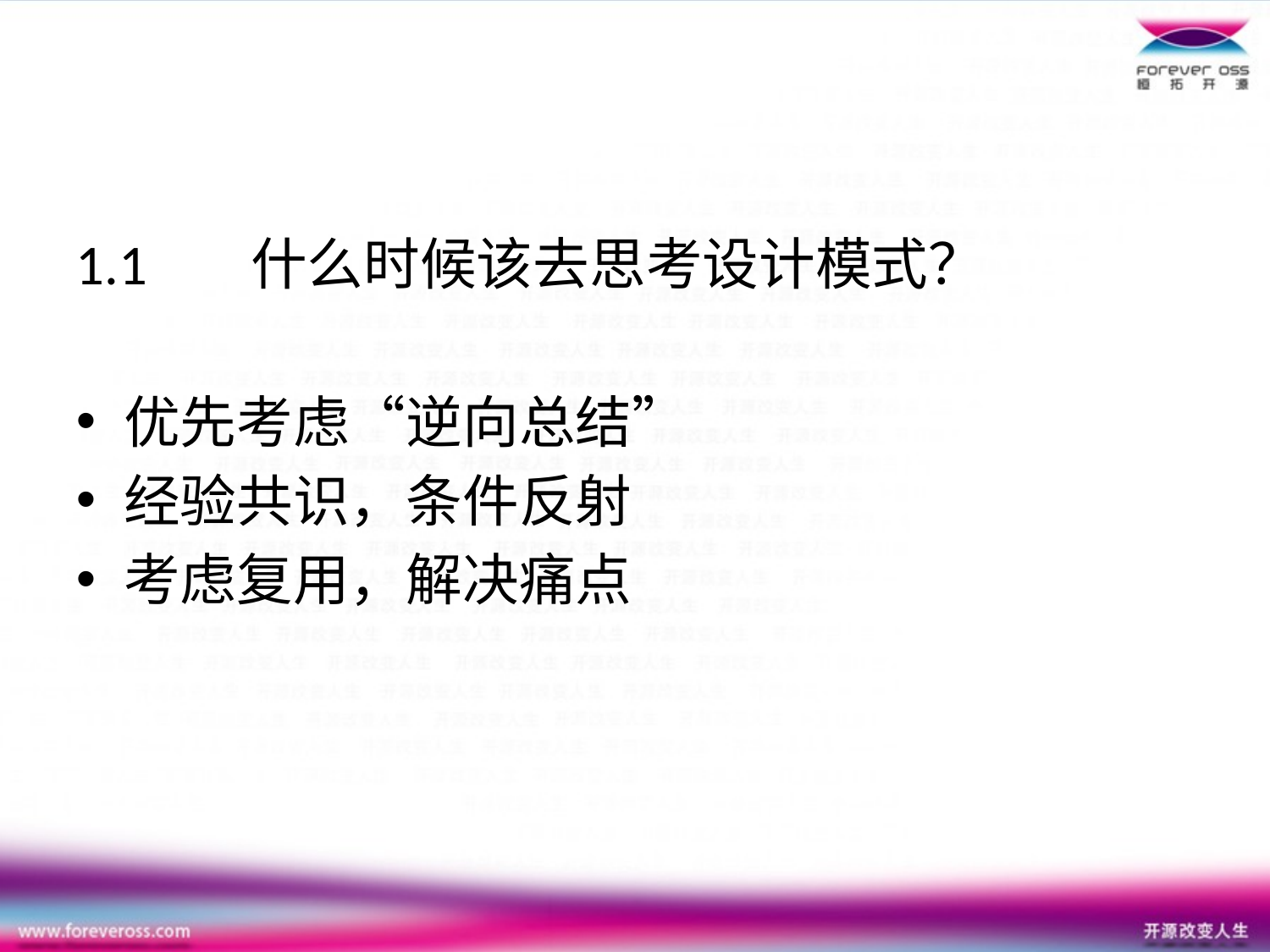

#
1.1	什么时候该去思考设计模式？

优先考虑“逆向总结”
经验共识，条件反射
考虑复用，解决痛点